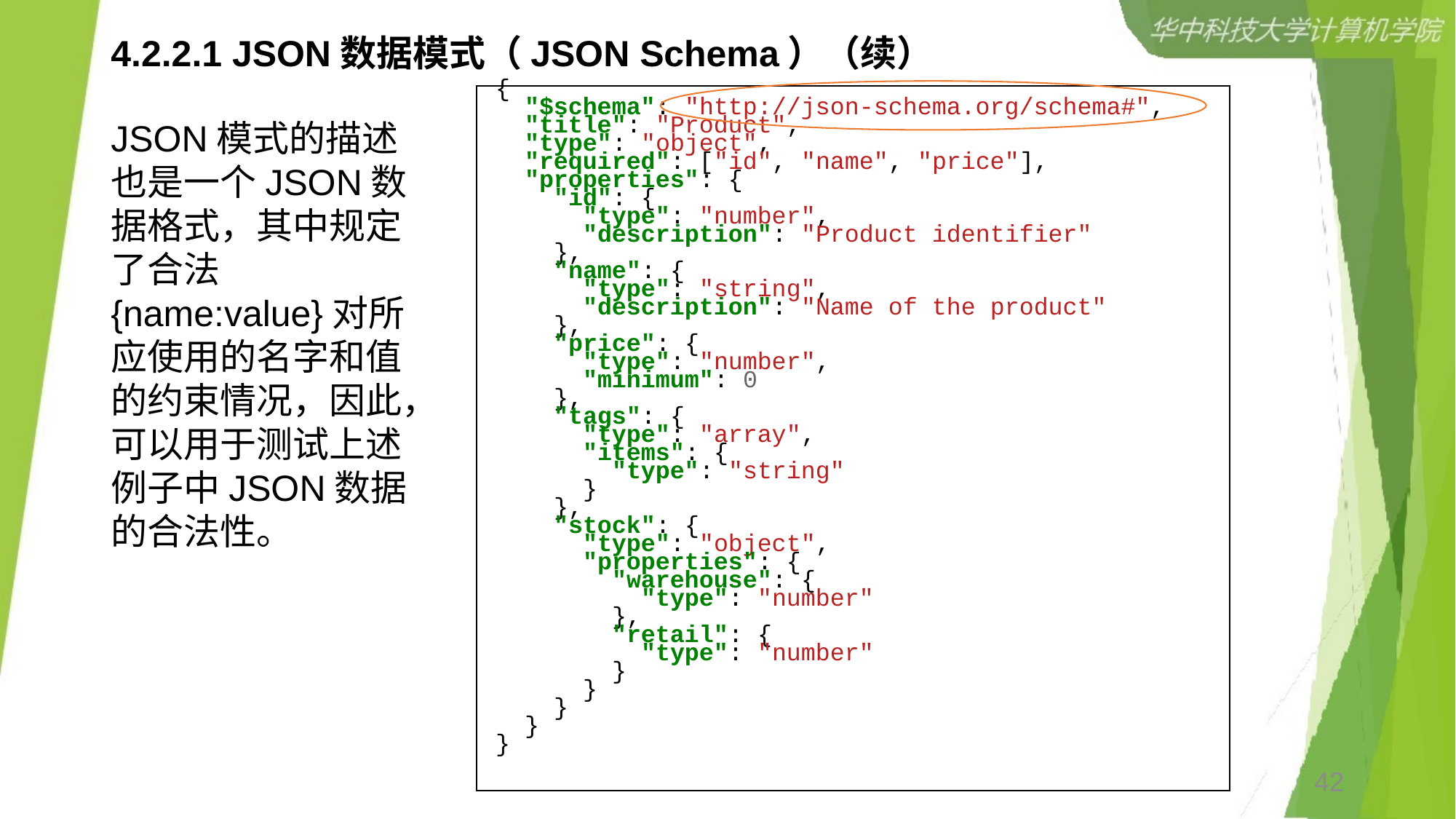

# 4.2.2.1 JSON数据模式（JSON Schema）（续）

| { "$schema": "http://json-schema.org/schema#", "title": "Product", "type": "object", "required": ["id", "name", "price"], "properties": { "id": { "type": "number", "description": "Product identifier" }, "name": { "type": "string", "description": "Name of the product" }, "price": { "type": "number", "minimum": 0 }, "tags": { "type": "array", "items": { "type": "string" } }, "stock": { "type": "object", "properties": { "warehouse": { "type": "number" }, "retail": { "type": "number" } } } } } |
| --- |
JSON模式的描述也是一个JSON数据格式，其中规定了合法{name:value}对所应使用的名字和值的约束情况，因此，可以用于测试上述例子中JSON数据的合法性。

42